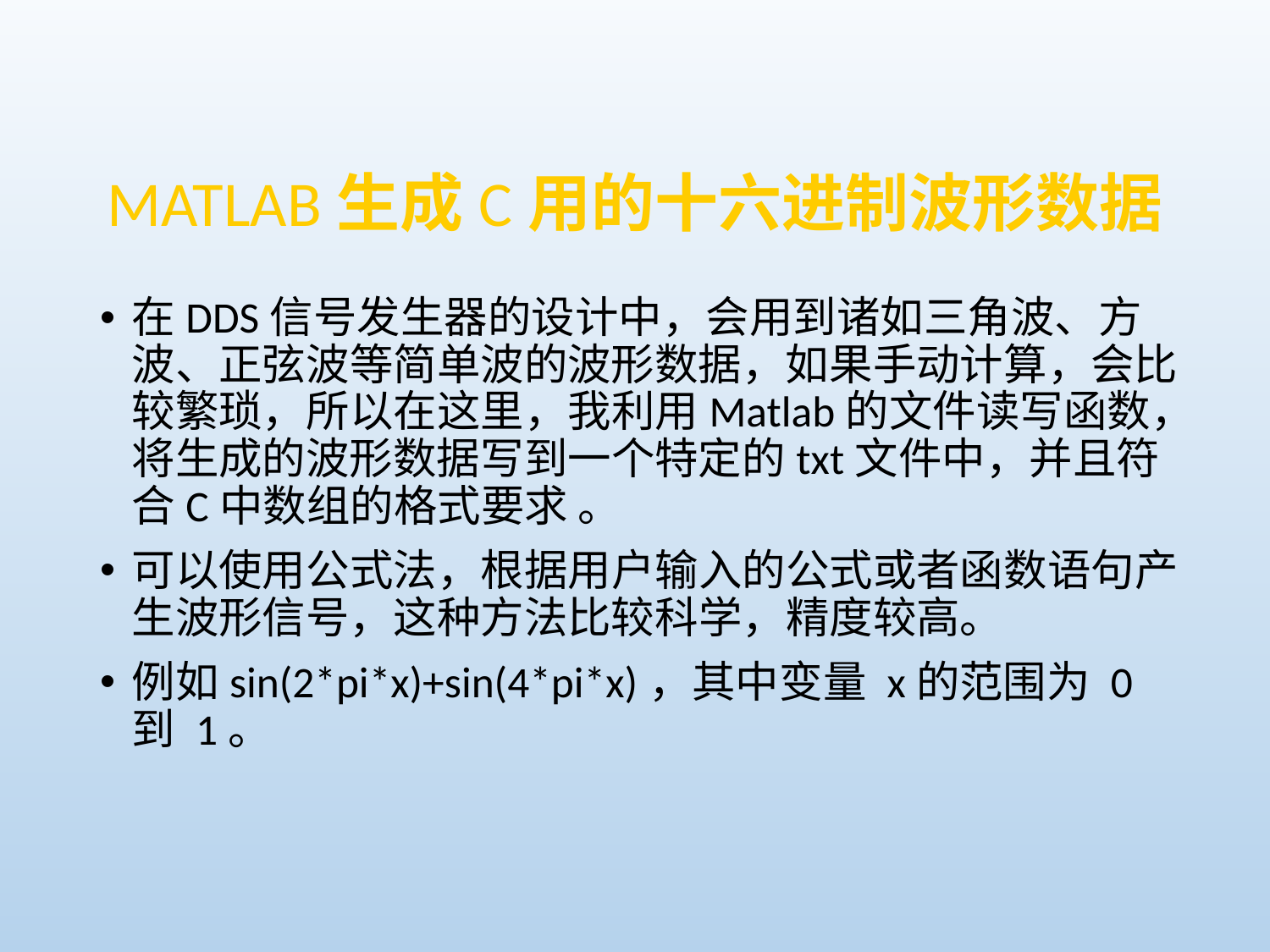

# MATLAB生成C用的十六进制波形数据
在DDS信号发生器的设计中，会用到诸如三角波、方波、正弦波等简单波的波形数据，如果手动计算，会比较繁琐，所以在这里，我利用Matlab的文件读写函数，将生成的波形数据写到一个特定的txt文件中，并且符合C中数组的格式要求 。
可以使用公式法，根据用户输入的公式或者函数语句产生波形信号，这种方法比较科学，精度较高。
例如sin(2*pi*x)+sin(4*pi*x)，其中变量 x的范围为 0到 1。